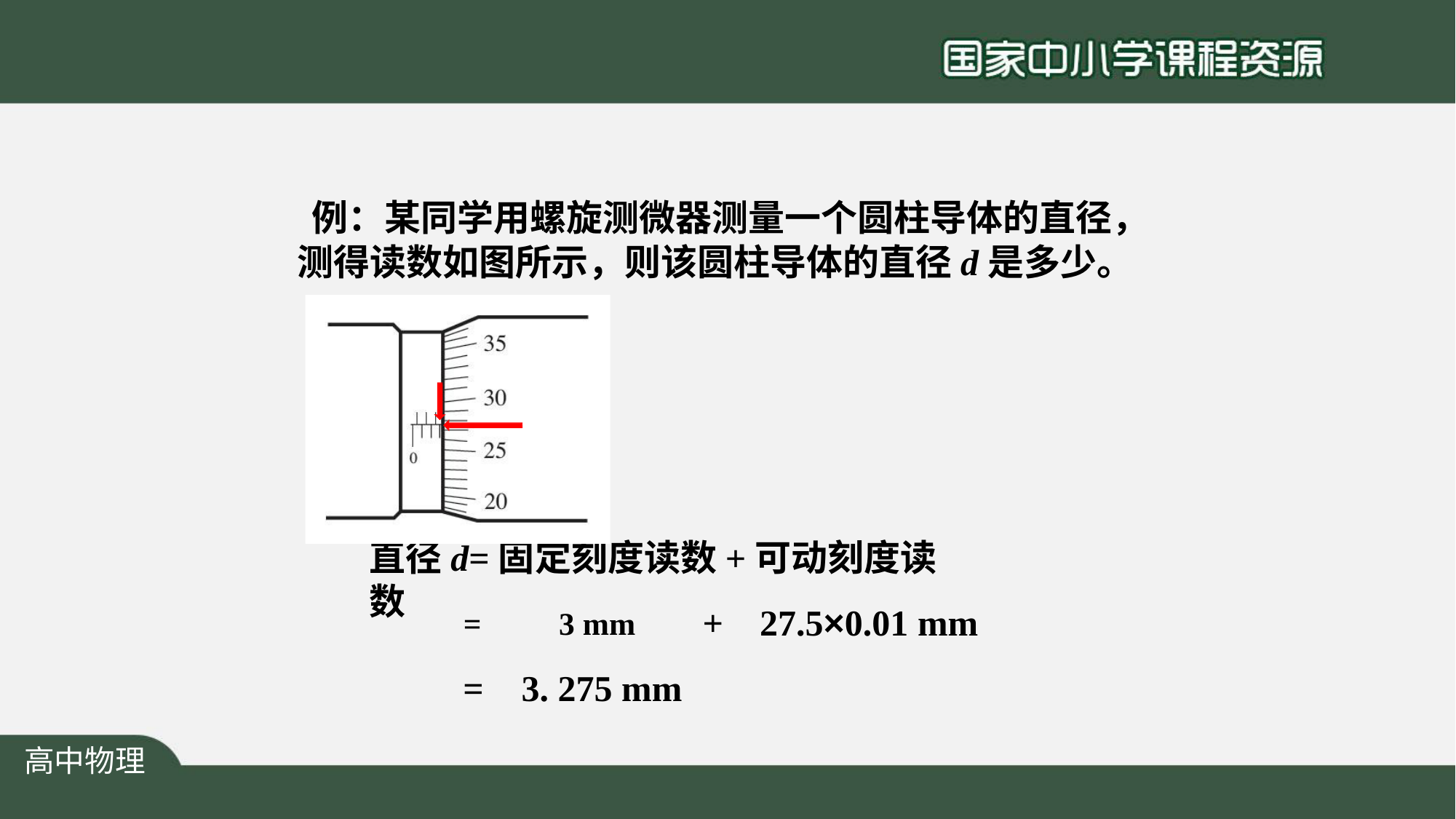

# 例：某同学用螺旋测微器测量一个圆柱导体的直径， 测得读数如图所示，则该圆柱导体的直径d是多少。

直径d=固定刻度读数+可动刻度读数
=	3 mm	+	27.5×0.01 mm
=	3. 275 mm
高中物理